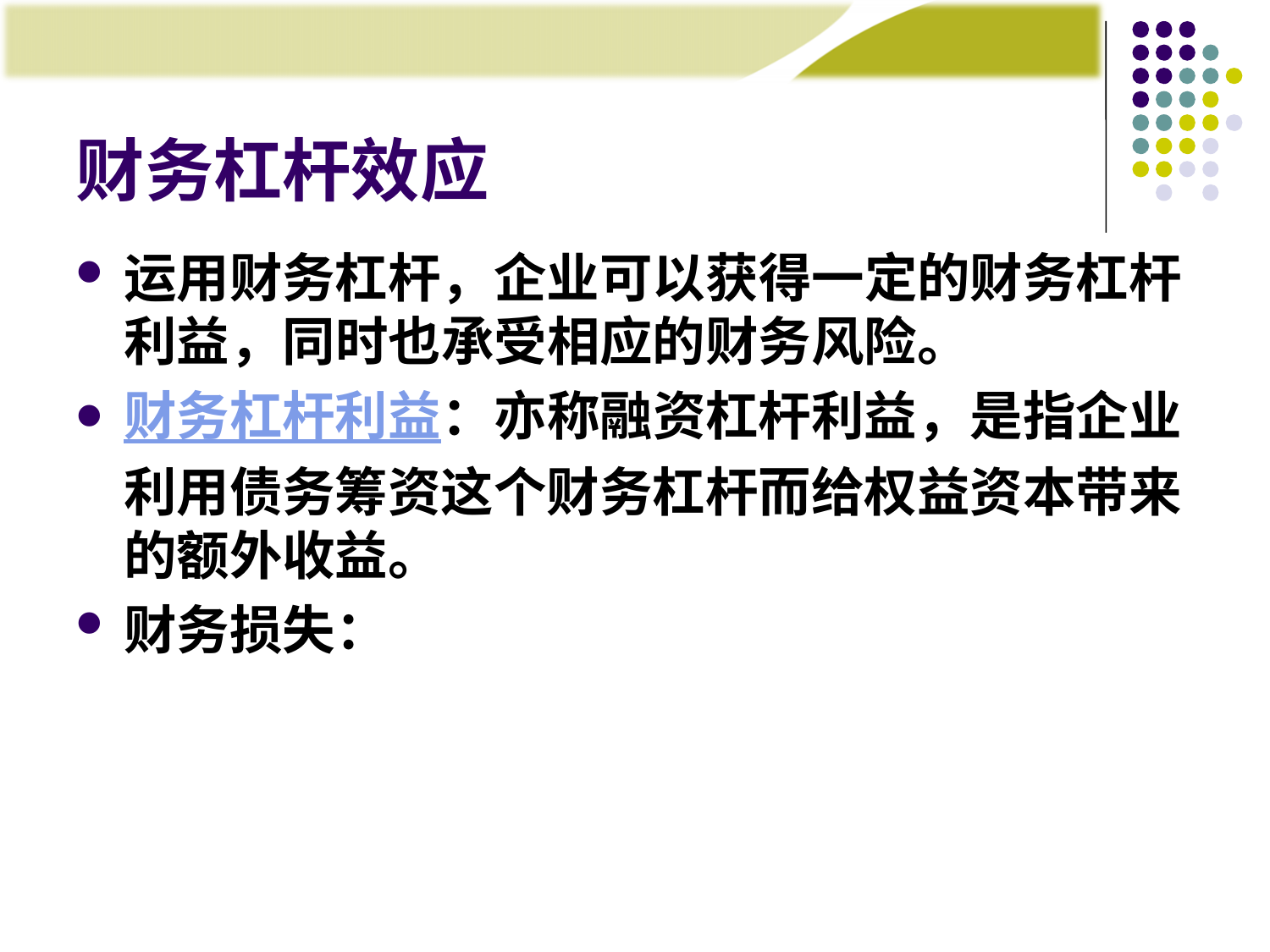

# 财务杠杆效应
运用财务杠杆，企业可以获得一定的财务杠杆利益，同时也承受相应的财务风险。
财务杠杆利益：亦称融资杠杆利益，是指企业利用债务筹资这个财务杠杆而给权益资本带来的额外收益。
财务损失：